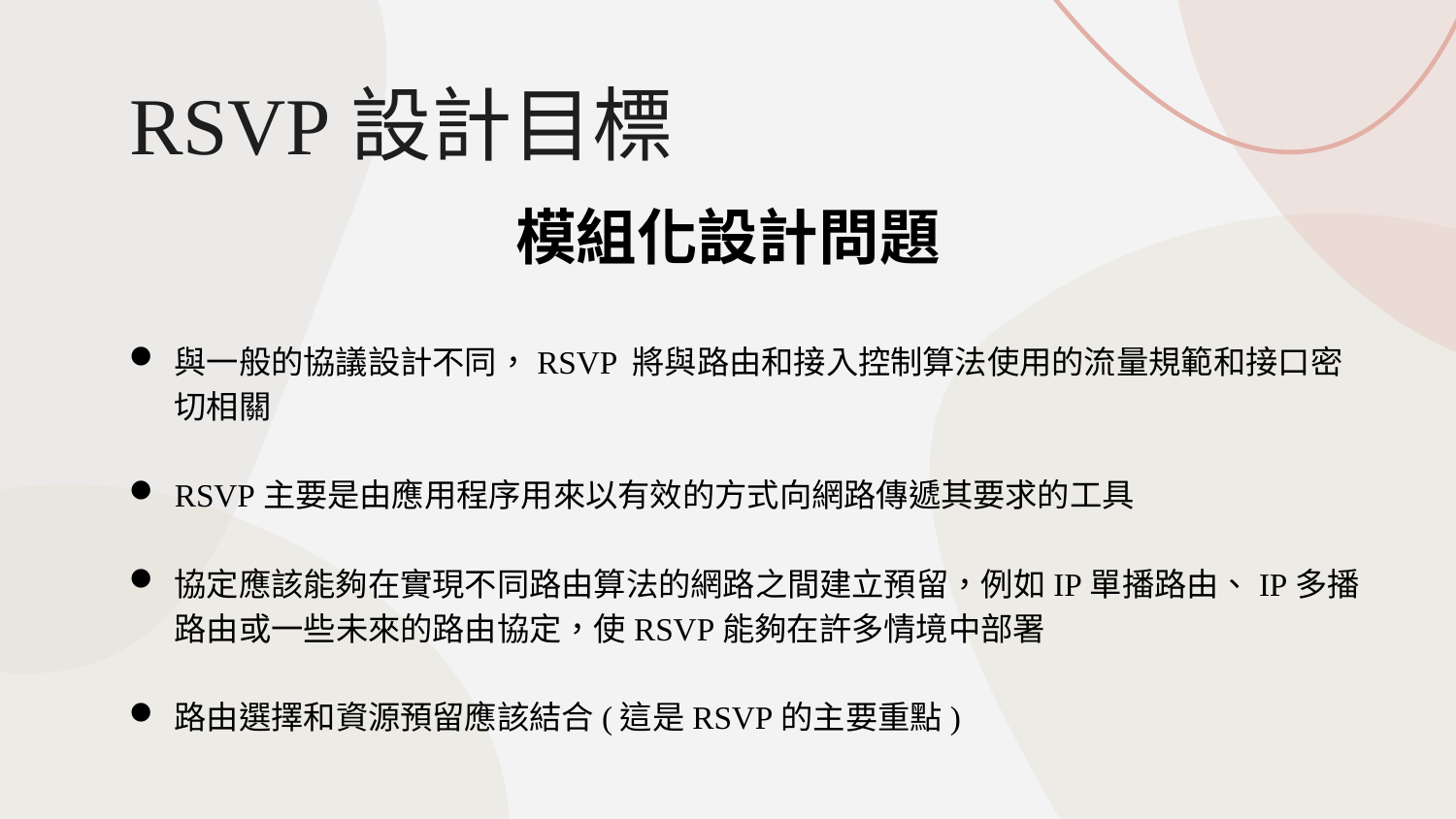

# RSVP設計目標
模組化設計問題
與一般的協議設計不同，RSVP 將與路由和接入控制算法使用的流量規範和接口密切相關

RSVP主要是由應用程序用來以有效的方式向網路傳遞其要求的工具

協定應該能夠在實現不同路由算法的網路之間建立預留，例如IP單播路由、IP多播路由或一些未來的路由協定，使RSVP能夠在許多情境中部署

路由選擇和資源預留應該結合(這是RSVP的主要重點)